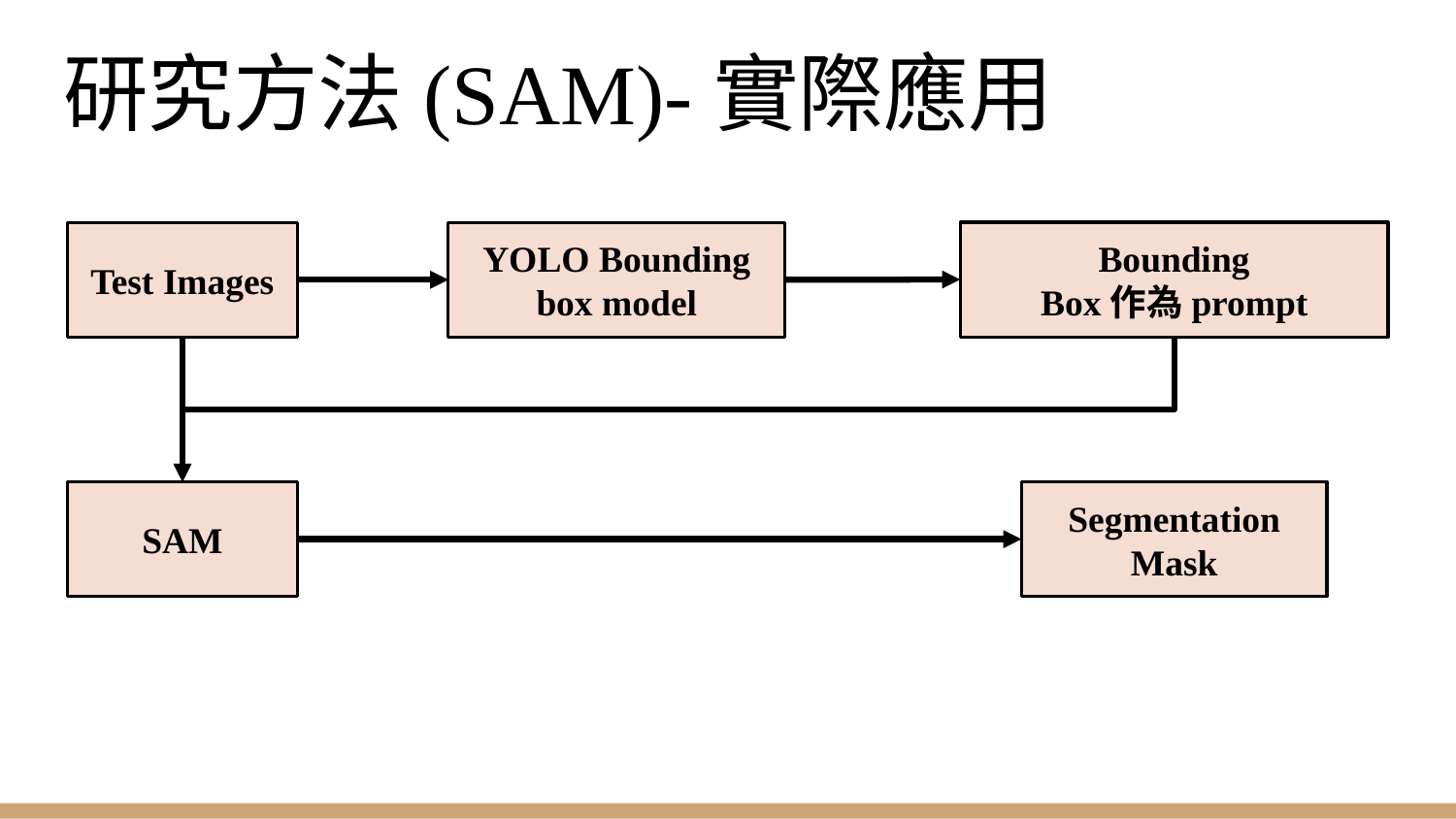

# 研究方法(SAM)-實際應用
Bounding
Box作為prompt
Test Images
YOLO Bounding box model
SAM
Segmentation
Mask